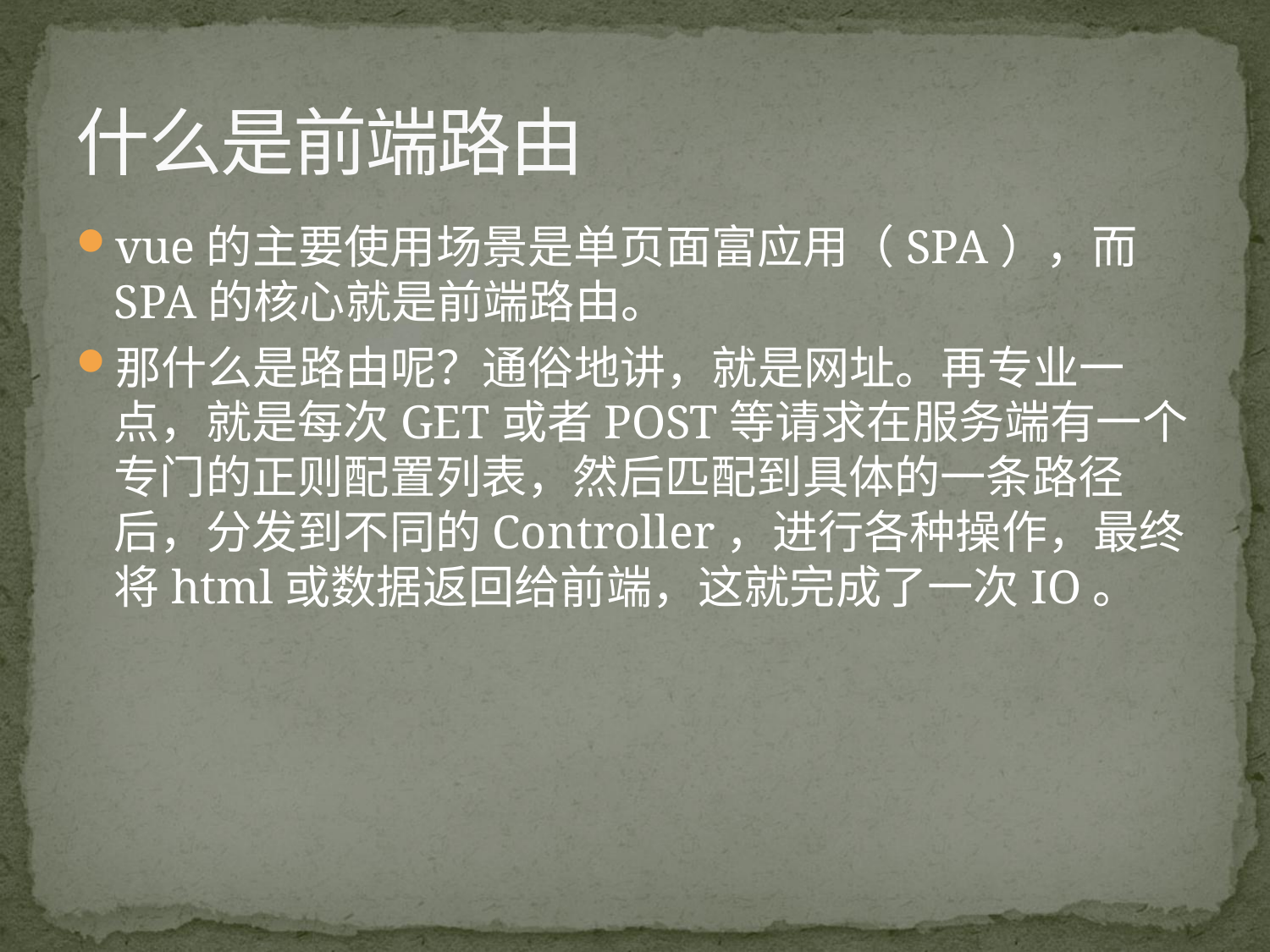

# 什么是前端路由
vue的主要使用场景是单页面富应用（SPA），而SPA的核心就是前端路由。
那什么是路由呢？通俗地讲，就是网址。再专业一点，就是每次GET或者POST等请求在服务端有一个专门的正则配置列表，然后匹配到具体的一条路径后，分发到不同的Controller，进行各种操作，最终将html或数据返回给前端，这就完成了一次IO。